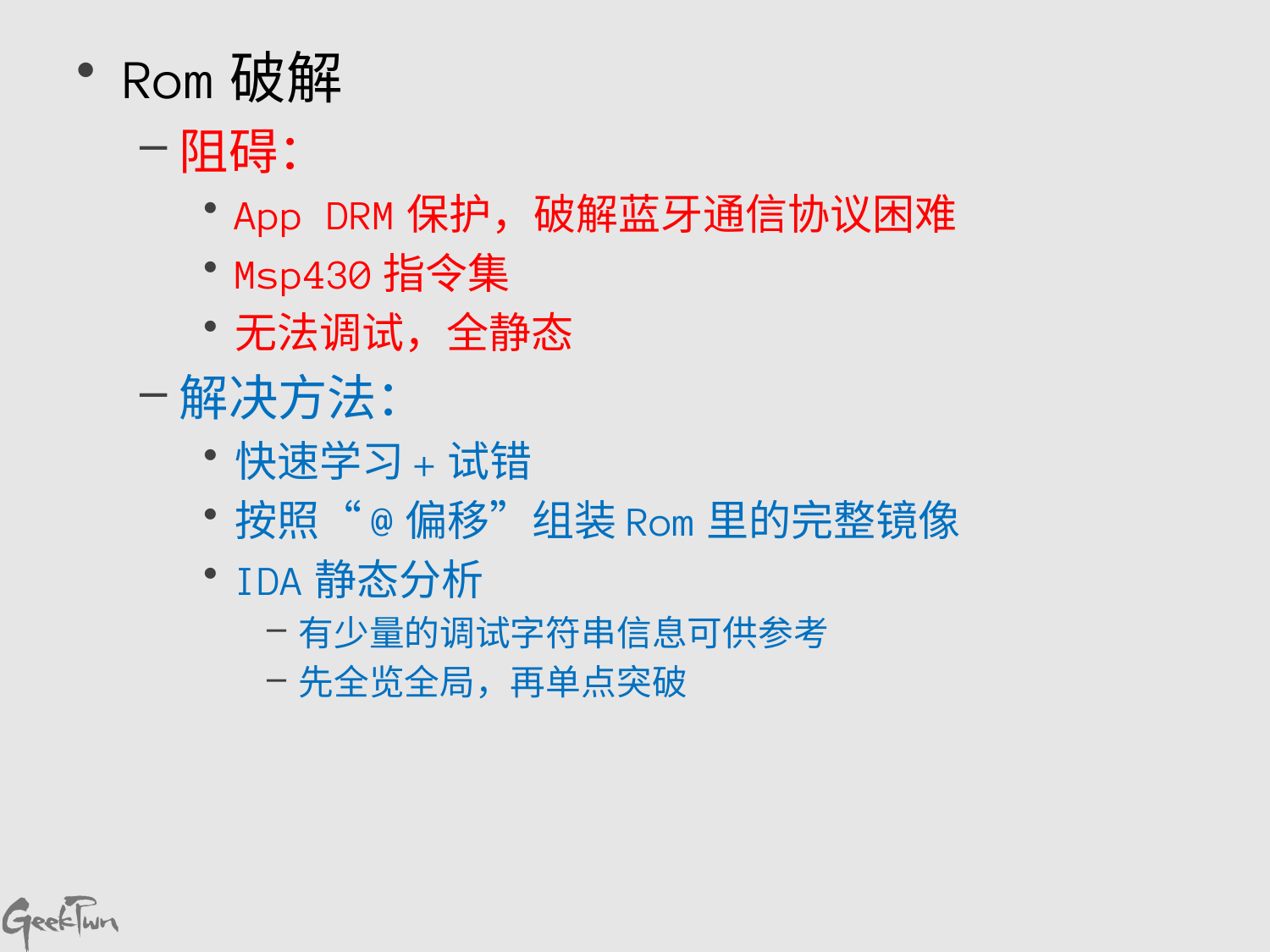

Rom破解
阻碍：
App DRM保护，破解蓝牙通信协议困难
Msp430指令集
无法调试，全静态
解决方法：
快速学习+试错
按照“@偏移”组装Rom里的完整镜像
IDA静态分析
有少量的调试字符串信息可供参考
先全览全局，再单点突破